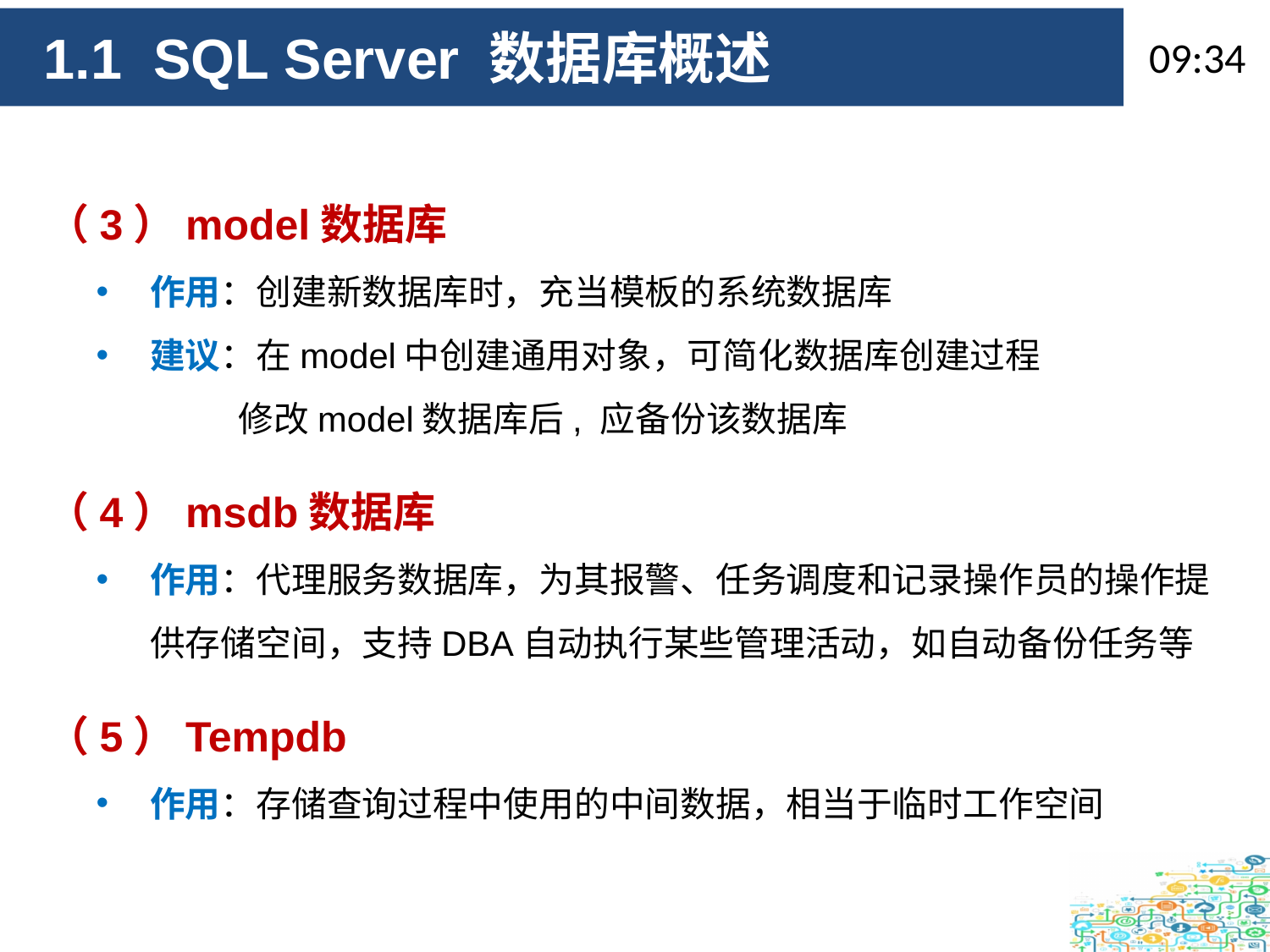

09:34
  1.1  SQL Server 数据库概述
（3）model数据库
作用：创建新数据库时，充当模板的系统数据库
建议：在model中创建通用对象，可简化数据库创建过程
          修改model数据库后, 应备份该数据库
（4）msdb数据库
作用：代理服务数据库，为其报警、任务调度和记录操作员的操作提供存储空间，支持DBA自动执行某些管理活动，如自动备份任务等
（5）Tempdb
作用：存储查询过程中使用的中间数据，相当于临时工作空间